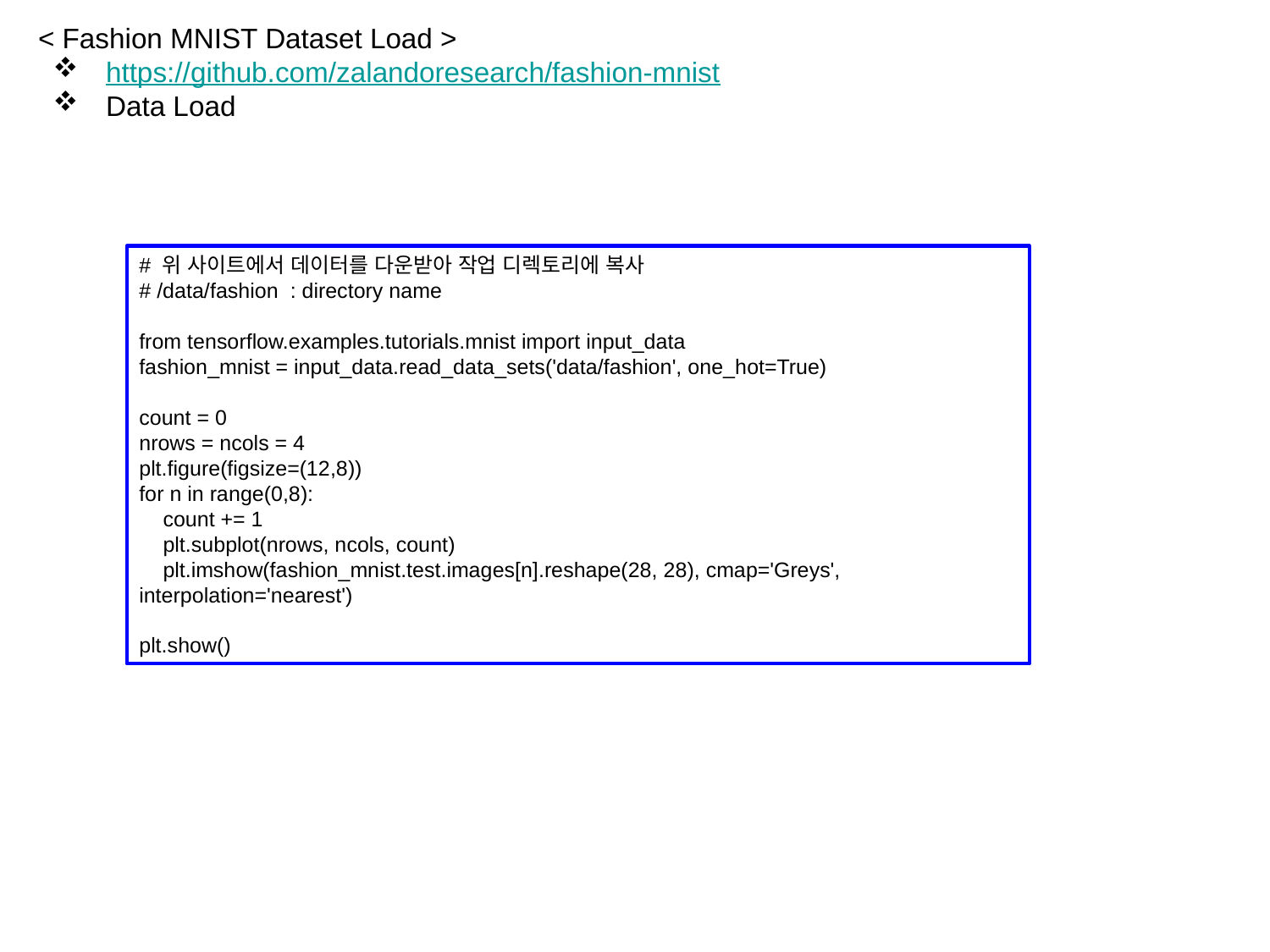

< Fashion MNIST Dataset Load >
 https://github.com/zalandoresearch/fashion-mnist
 Data Load

# 위 사이트에서 데이터를 다운받아 작업 디렉토리에 복사
# /data/fashion  : directory name

from tensorflow.examples.tutorials.mnist import input_data
fashion_mnist = input_data.read_data_sets('data/fashion', one_hot=True)

count = 0
nrows = ncols = 4
plt.figure(figsize=(12,8))
for n in range(0,8):
    count += 1
    plt.subplot(nrows, ncols, count)
    plt.imshow(fashion_mnist.test.images[n].reshape(28, 28), cmap='Greys', interpolation='nearest')

plt.show()